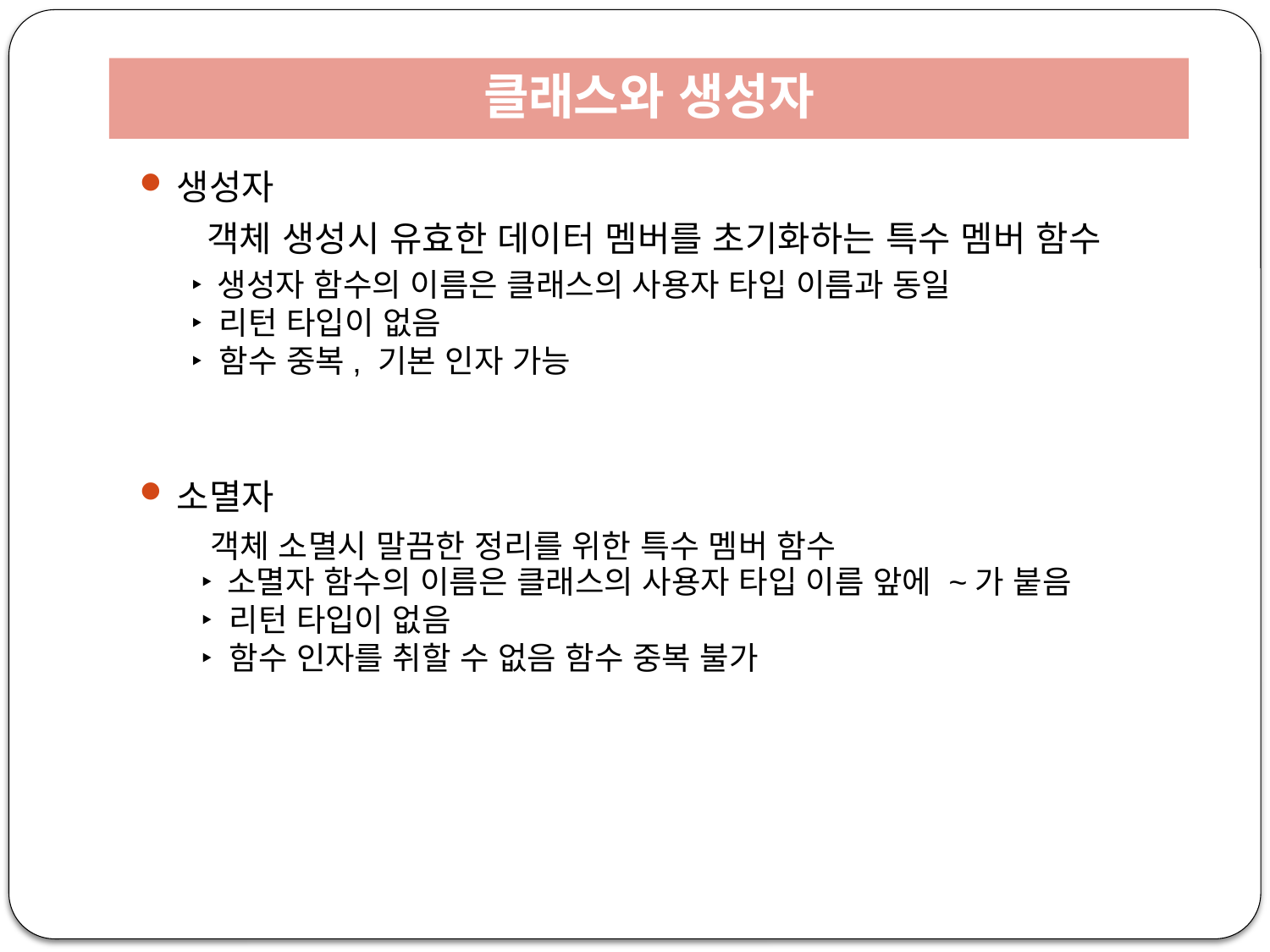

# 클래스와 생성자
생성자
      객체 생성시 유효한 데이터 멤버를 초기화하는 특수 멤버 함수

소멸자
       객체 소멸시 말끔한 정리를 위한 특수 멤버 함수

‣ 생성자 함수의 이름은 클래스의 사용자 타입 이름과 동일
‣ 리턴 타입이 없음
‣ 함수 중복, 기본 인자 가능
‣ 소멸자 함수의 이름은 클래스의 사용자 타입 이름 앞에 ~가 붙음
‣ 리턴 타입이 없음
‣ 함수 인자를 취할 수 없음 함수 중복 불가